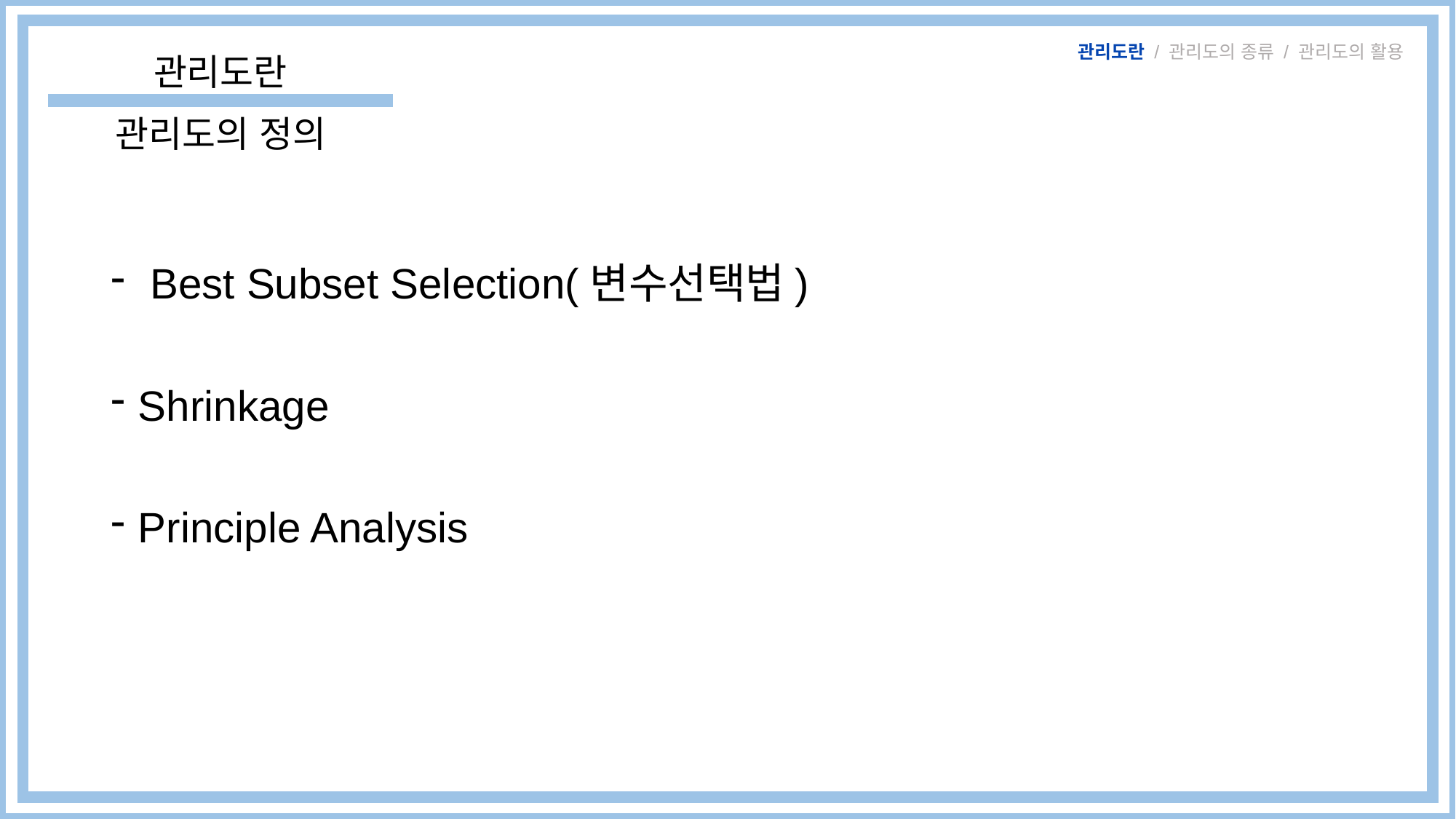

# 관리도란 / 관리도의 종류 / 관리도의 활용
관리도란

관리도의 정의
 Best Subset Selection(변수선택법)

Shrinkage

Principle Analysis